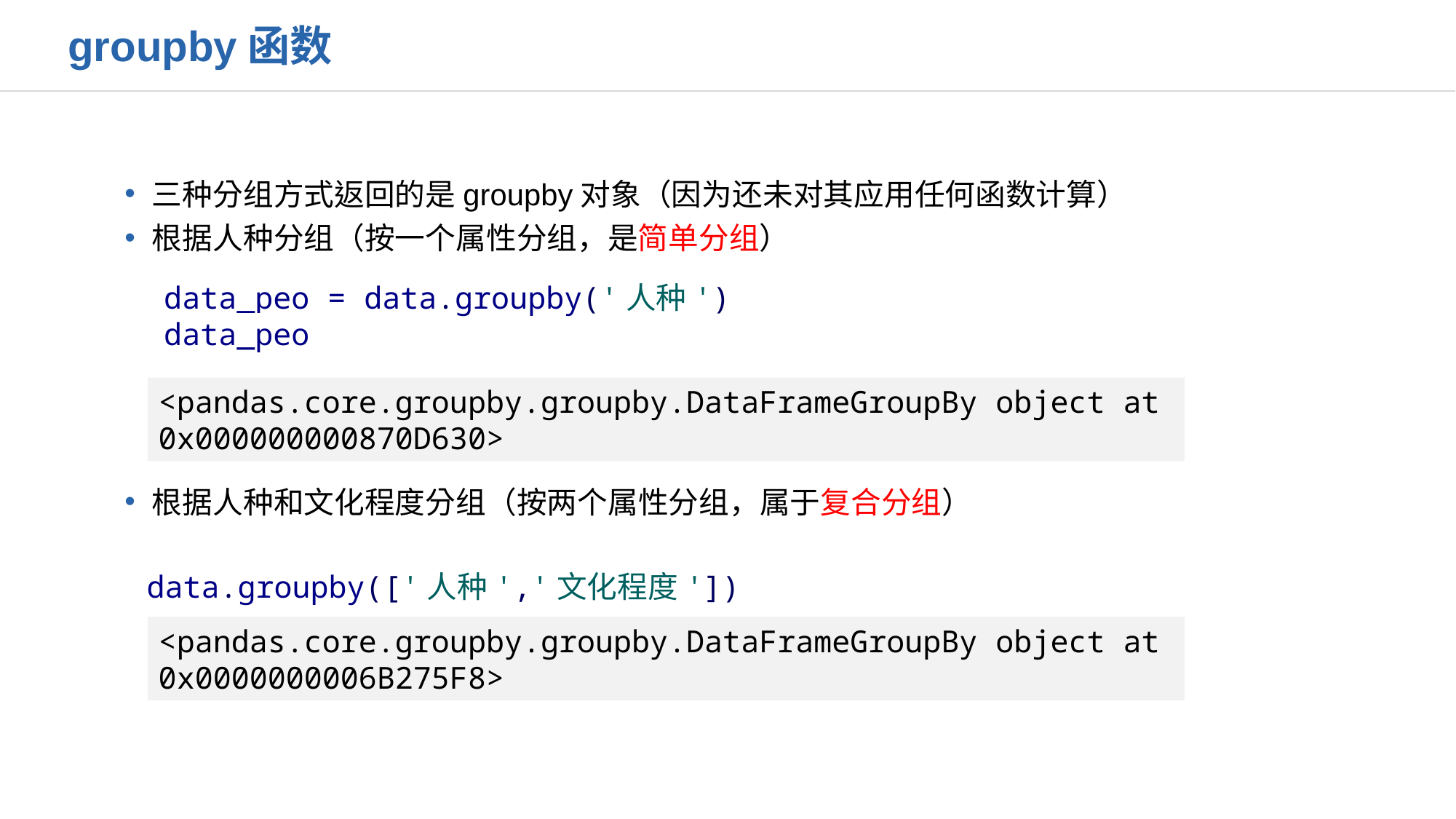

groupby函数

三种分组方式返回的是groupby对象（因为还未对其应用任何函数计算）
根据人种分组（按一个属性分组，是简单分组）

根据人种和文化程度分组（按两个属性分组，属于复合分组）

data_peo = data.groupby('人种')
data_peo
<pandas.core.groupby.groupby.DataFrameGroupBy object at 0x000000000870D630>
data.groupby(['人种','文化程度'])
<pandas.core.groupby.groupby.DataFrameGroupBy object at 0x0000000006B275F8>